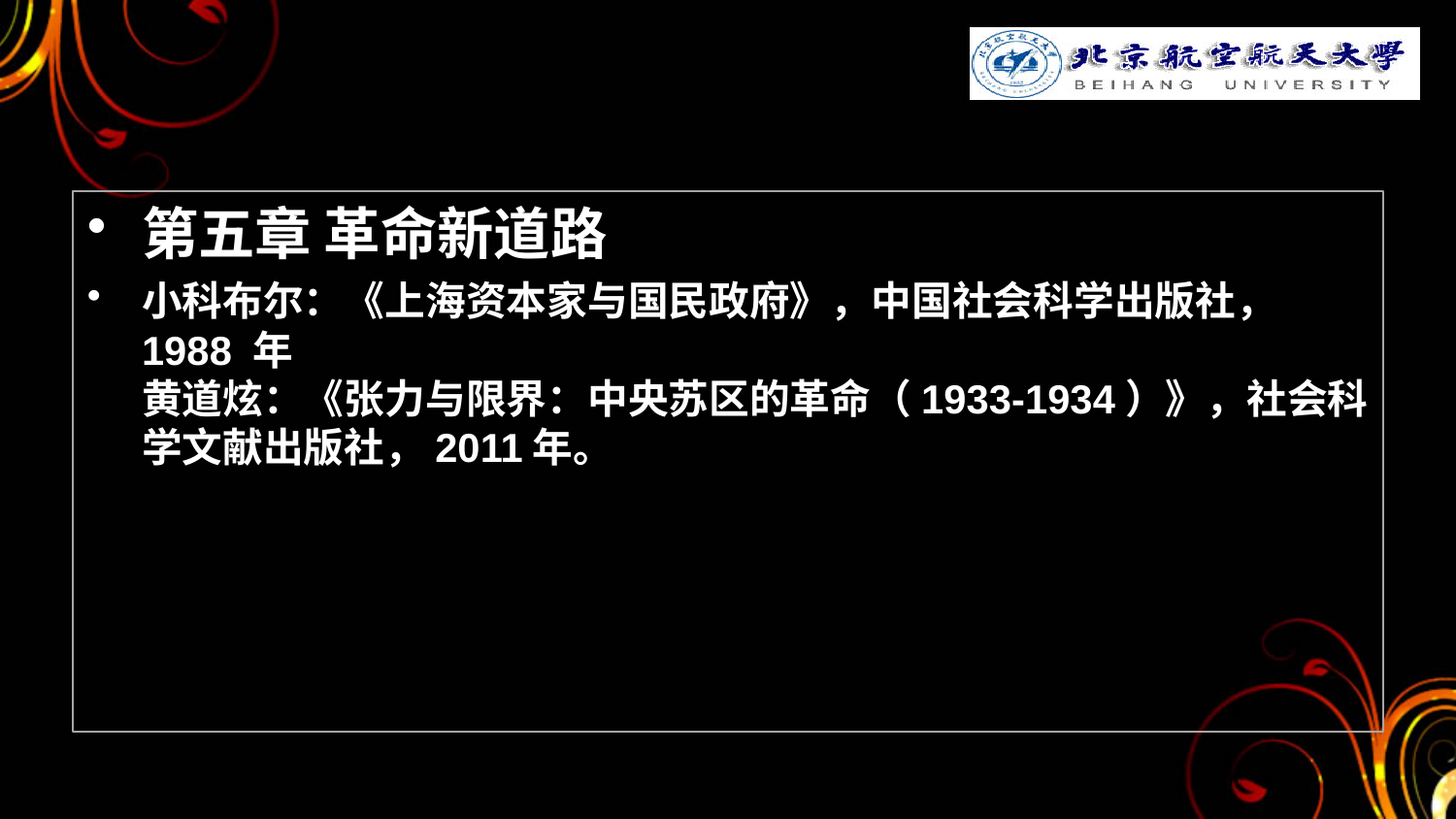

#
第五章 革命新道路
小科布尔：《上海资本家与国民政府》，中国社会科学出版社， 1988 年
黄道炫：《张力与限界：中央苏区的革命（1933-1934）》，社会科学文献出版社，2011年。